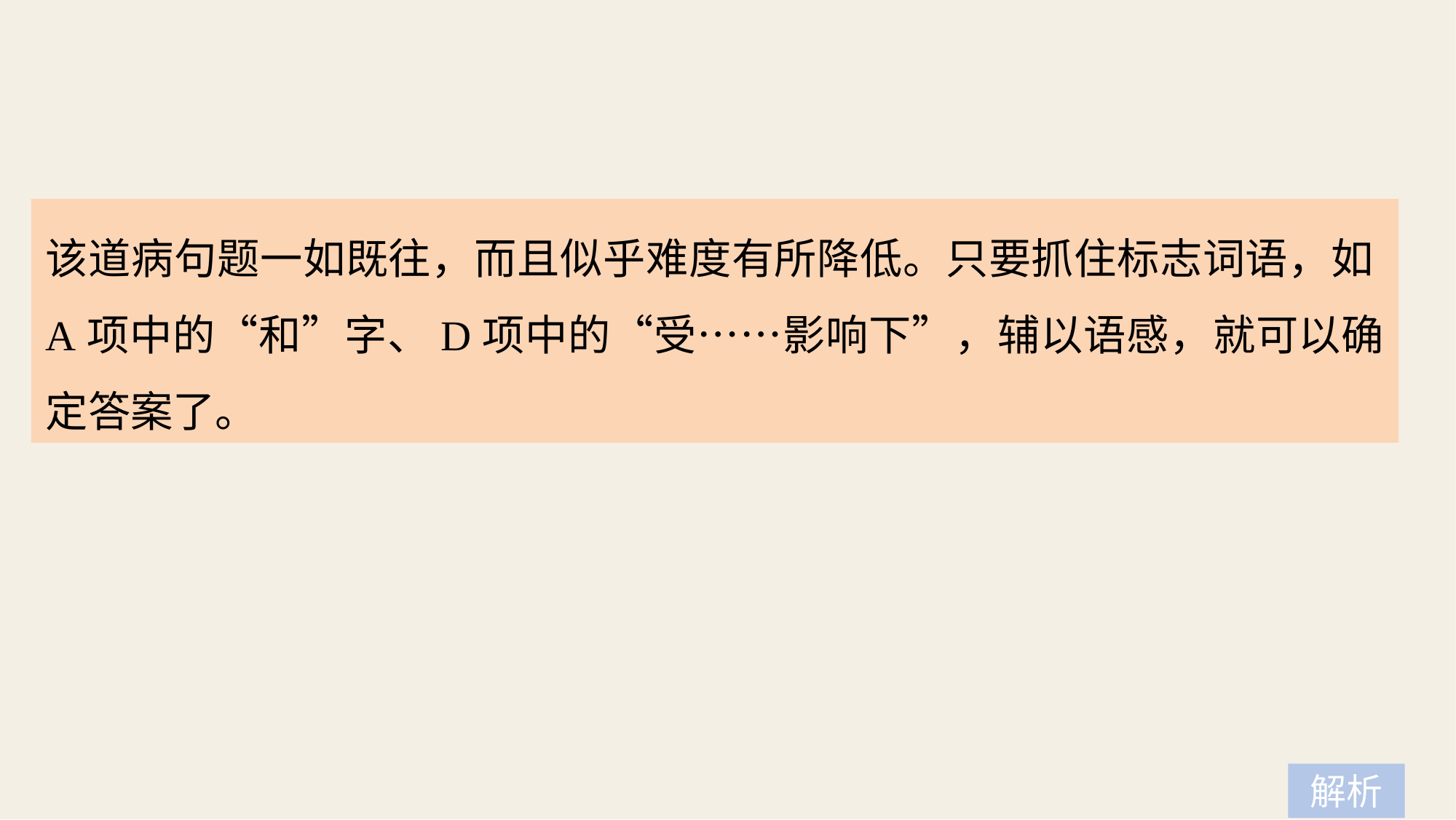

该道病句题一如既往，而且似乎难度有所降低。只要抓住标志词语，如A项中的“和”字、D项中的“受……影响下”，辅以语感，就可以确定答案了。
解析